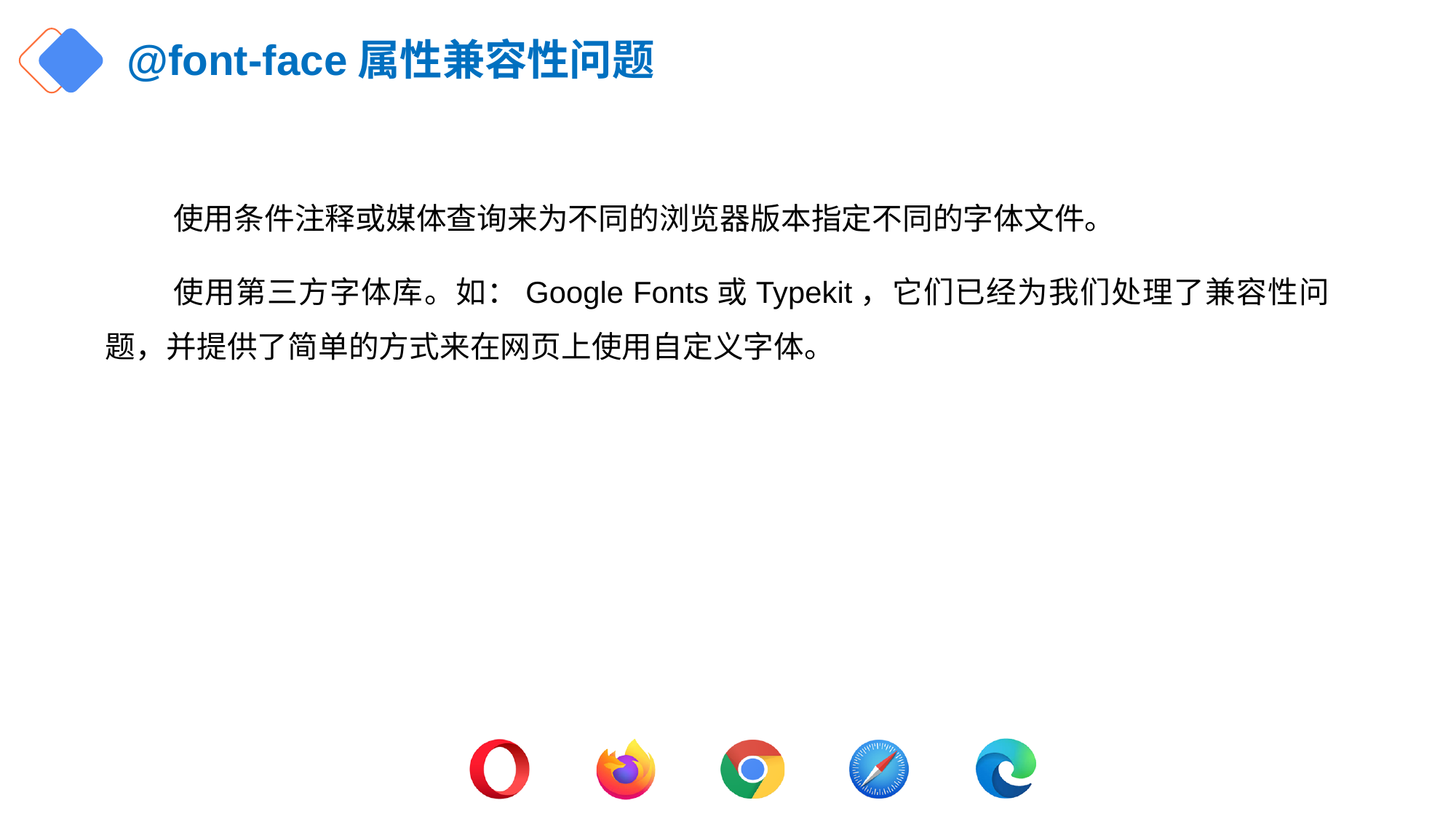

# @font-face属性兼容性问题
使用条件注释或媒体查询来为不同的浏览器版本指定不同的字体文件。
使用第三方字体库。如：Google Fonts或Typekit，它们已经为我们处理了兼容性问题，并提供了简单的方式来在网页上使用自定义字体。